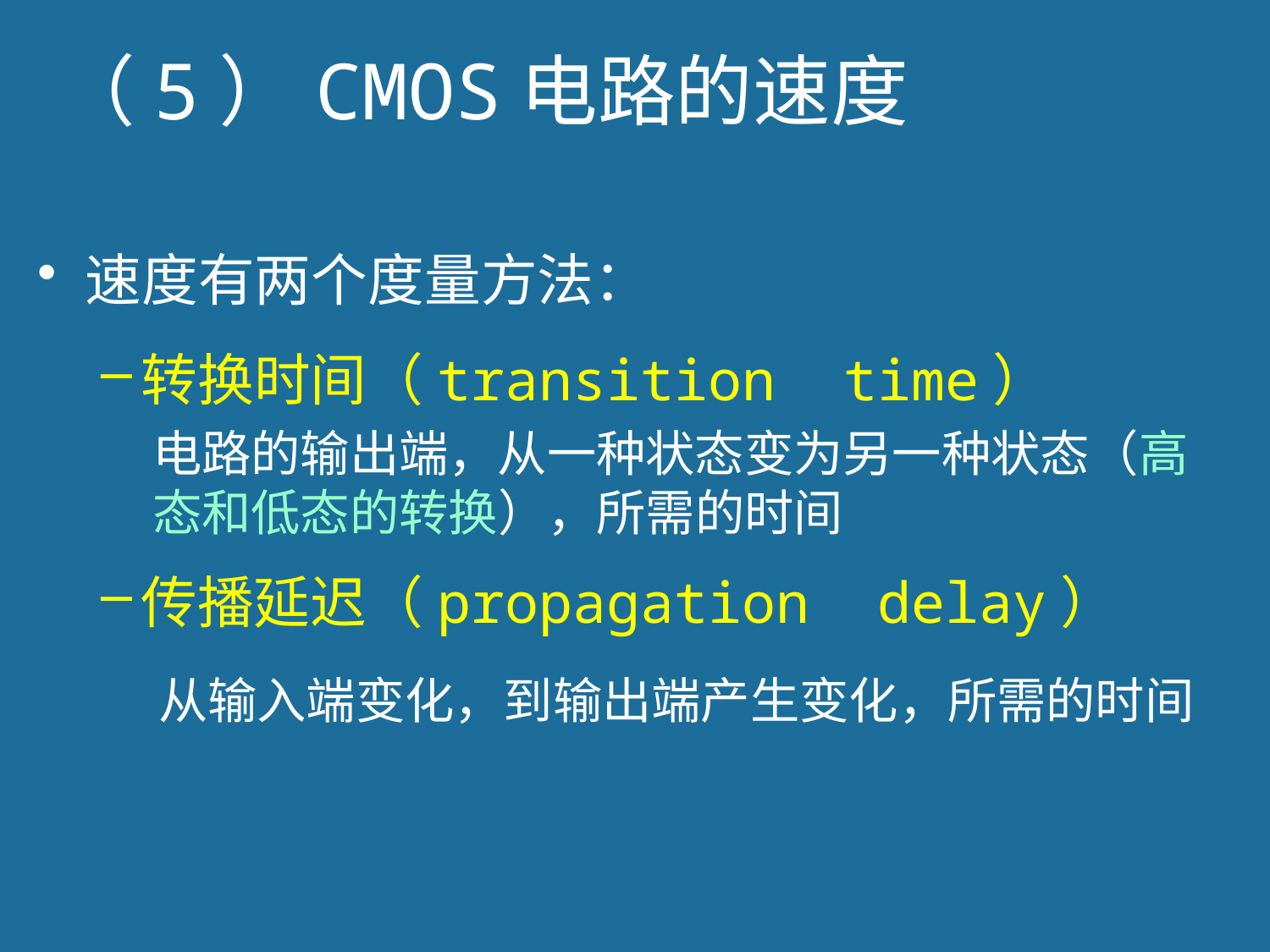

# （5）CMOS电路的速度
速度有两个度量方法：
转换时间（transition  time）

传播延迟（propagation  delay）
电路的输出端，从一种状态变为另一种状态（高态和低态的转换），所需的时间
从输入端变化，到输出端产生变化，所需的时间
36